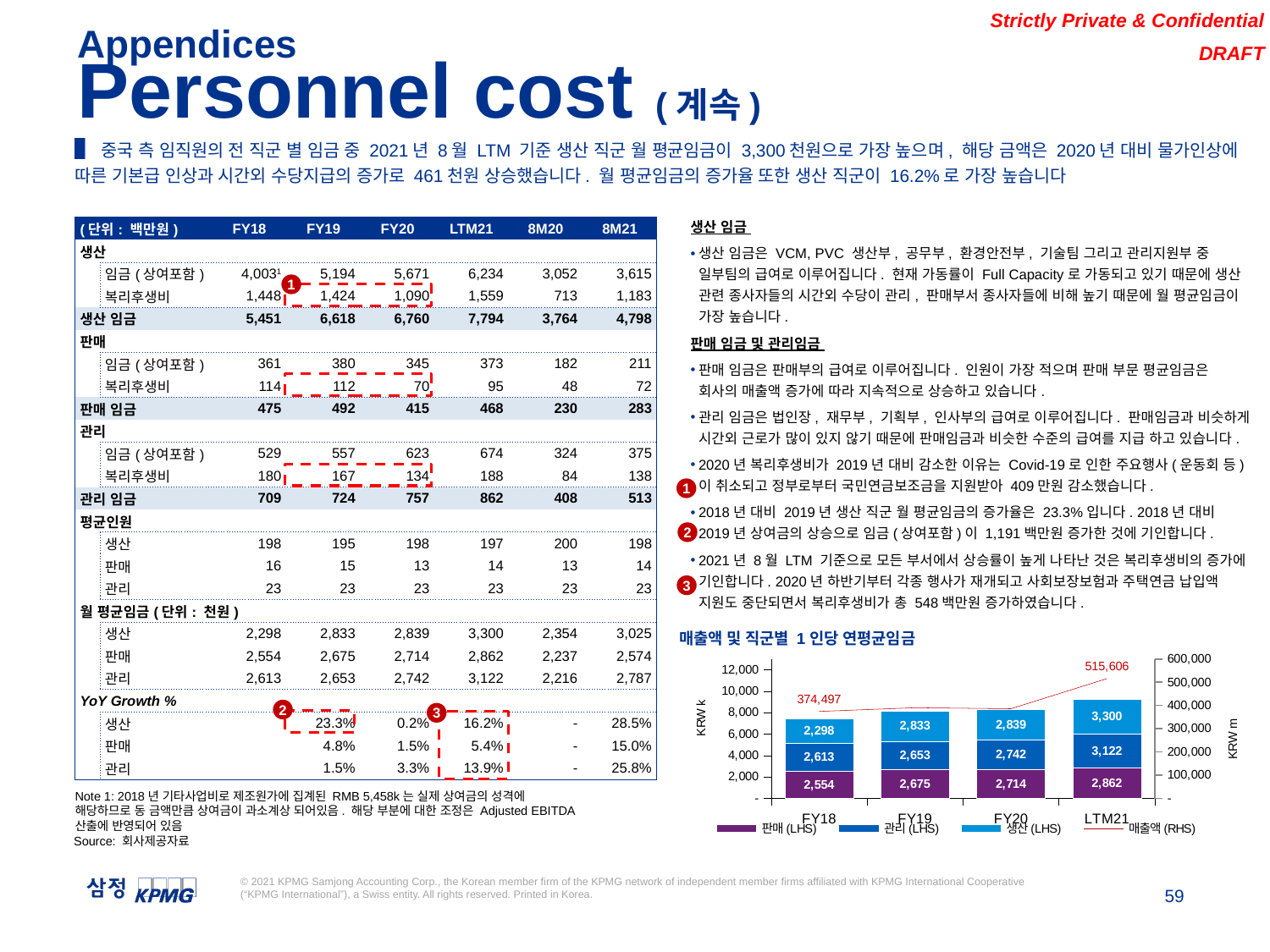

Appendices
Personnel cost (계속)
▌중국 측 임직원의 전 직군 별 임금 중 2021년 8월 LTM 기준 생산 직군 월 평균임금이 3,300천원으로 가장 높으며, 해당 금액은 2020년 대비 물가인상에 따른 기본급 인상과 시간외 수당지급의 증가로 461천원 상승했습니다. 월 평균임금의 증가율 또한 생산 직군이 16.2%로 가장 높습니다

생산 임금
생산 임금은 VCM, PVC 생산부, 공무부, 환경안전부, 기술팀 그리고 관리지원부 중 일부팀의 급여로 이루어집니다. 현재 가동률이 Full Capacity로 가동되고 있기 때문에 생산 관련 종사자들의 시간외 수당이 관리, 판매부서 종사자들에 비해 높기 때문에 월 평균임금이 가장 높습니다.
판매 임금 및 관리임금
판매 임금은 판매부의 급여로 이루어집니다. 인원이 가장 적으며 판매 부문 평균임금은 회사의 매출액 증가에 따라 지속적으로 상승하고 있습니다.
관리 임금은 법인장, 재무부, 기획부, 인사부의 급여로 이루어집니다. 판매임금과 비슷하게 시간외 근로가 많이 있지 않기 때문에 판매임금과 비슷한 수준의 급여를 지급 하고 있습니다.
2020년 복리후생비가 2019년 대비 감소한 이유는 Covid-19로 인한 주요행사(운동회 등)이 취소되고 정부로부터 국민연금보조금을 지원받아 409만원 감소했습니다.
2018년 대비 2019년 생산 직군 월 평균임금의 증가율은 23.3%입니다. 2018년 대비 2019년 상여금의 상승으로 임금(상여포함)이 1,191백만원 증가한 것에 기인합니다.
2021년 8월 LTM 기준으로 모든 부서에서 상승률이 높게 나타난 것은 복리후생비의 증가에 기인합니다. 2020년 하반기부터 각종 행사가 재개되고 사회보장보험과 주택연금 납입액 지원도 중단되면서 복리후생비가 총 548백만원 증가하였습니다.
| (단위: 백만원) |  | FY 18 | FY18 | FY19 | FY20 | LTM21 | 8M20 | 8M21 |
| --- | --- | --- | --- | --- | --- | --- | --- | --- |
| 생산 |  |  |  |  |  |  |  |  |
|  | 임금(상여포함) | 4,003 | 4,0031 | 5,194 | 5,671 | 6,234 | 3,052 | 3,615 |
|  | 복리후생비 | 1,448 | 1,448 | 1,424 | 1,090 | 1,559 | 713 | 1,183 |
| 생산 임금 |  | 5,451 | 5,451 | 6,618 | 6,760 | 7,794 | 3,764 | 4,798 |
| 판매 |  |  |  |  |  |  |  |  |
|  | 임금(상여포함) | 360 | 361 | 380 | 345 | 373 | 182 | 211 |
|  | 복리후생비 | 114 | 114 | 112 | 70 | 95 | 48 | 72 |
| 판매 임금 |  | 475 | 475 | 492 | 415 | 468 | 230 | 283 |
| 관리 |  |  |  |  |  |  |  |  |
|  | 임금(상여포함) | 529 | 529 | 557 | 623 | 674 | 324 | 375 |
|  | 복리후생비 | 180 | 180 | 167 | 134 | 188 | 84 | 138 |
| 관리 임금 |  | 709 | 709 | 724 | 757 | 862 | 408 | 513 |
| 평균인원 |  |  |  |  |  |  |  |  |
|  | 생산 | 198 | 198 | 195 | 198 | 197 | 200 | 198 |
|  | 판매 | 16 | 16 | 15 | 13 | 14 | 13 | 14 |
|  | 관리 | 23 | 23 | 23 | 23 | 23 | 23 | 23 |
| 월 평균임금(단위: 천원) |  |  |  |  |  |  |  |  |
|  | 생산 | 2,298 |  | 2,833 | 2,839 | 3,300 | 2,354 | 3,025 |
|  | 판매 | 2,554 |  | 2,675 | 2,714 | 2,862 | 2,237 | 2,574 |
|  | 관리 | 2,613 |  | 2,653 | 2,742 | 3,122 | 2,216 | 2,787 |
| YoY Growth % |  |  |  |  |  |  |  |  |
|  | 생산 |  |  | 23.3% | 0.2% | 16.2% | - | 28.5% |
|  | 판매 |  |  | 4.8% | 1.5% | 5.4% | - | 15.0% |
|  | 관리 |  |  | 1.5% | 3.3% | 13.9% | - | 25.8% |
1

1
2
3

### Chart: 매출액 및 직군별 1인당 연평균임금

| Category | 판매(LHS) | 관리(LHS) | 생산(LHS) | 매출액(RHS) |
|---|---|---|---|---|
| FY18 | 2553.654693943732 | 2613.191642956108 | 2297.6714665288555 | 374496.88076968543 |
| FY19 | 2675.1149265201534 | 2653.0202885426465 | 2832.8915629247667 | 390326.9061845019 |
| FY20 | 2713.9800428338267 | 2741.53474616069 | 2839.2702870170206 | 386078.5056276954 |
| LTM21 | 2861.806908064198 | 3122.310849095777 | 3300.4169300421613 | 515606.10873315047 |
2
3

Note 1: 2018년 기타사업비로 제조원가에 집계된 RMB 5,458k는 실제 상여금의 성격에 해당하므로 동 금액만큼 상여금이 과소계상 되어있음. 해당 부분에 대한 조정은 Adjusted EBITDA 산출에 반영되어 있음
Source: 회사제공자료